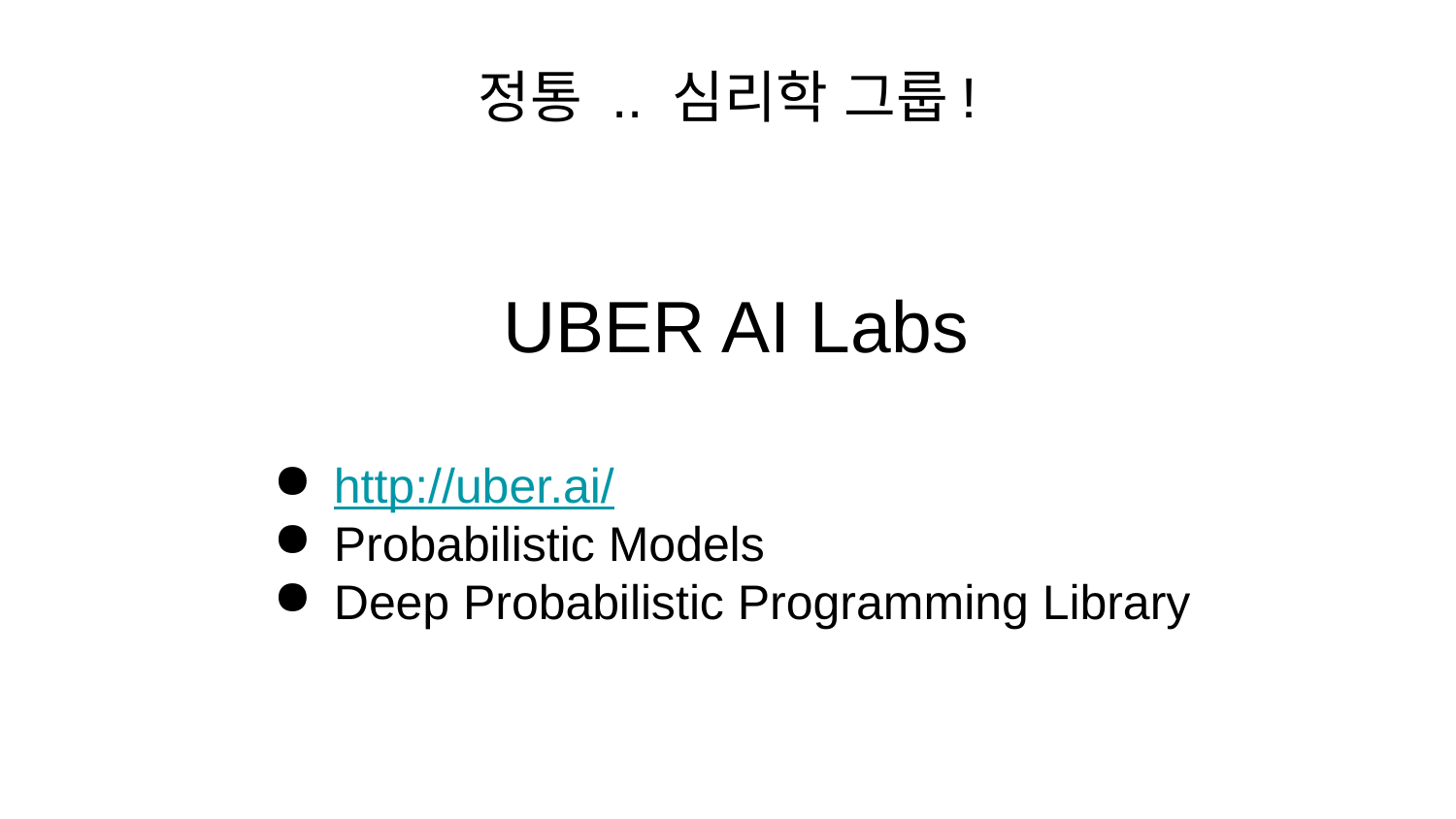

# 정통 .. 심리학 그룹!
UBER AI Labs

http://uber.ai/
Probabilistic Models
Deep Probabilistic Programming Library